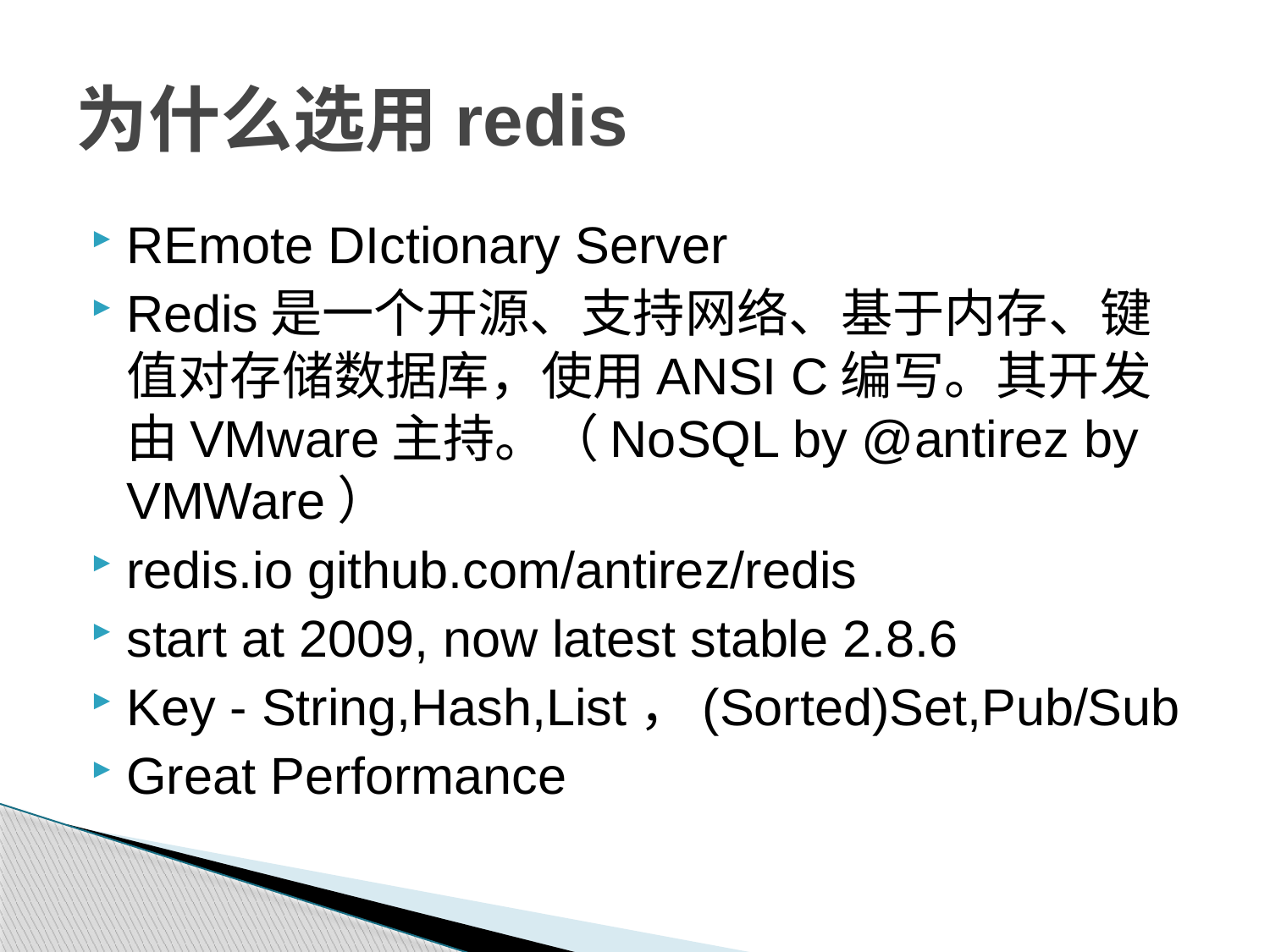

# 为什么选用redis
REmote DIctionary Server
Redis是一个开源、支持网络、基于内存、键值对存储数据库，使用ANSI C编写。其开发由VMware主持。（NoSQL by @antirez by VMWare）
redis.io github.com/antirez/redis
start at 2009, now latest stable 2.8.6
Key - String,Hash,List，(Sorted)Set,Pub/Sub
Great Performance